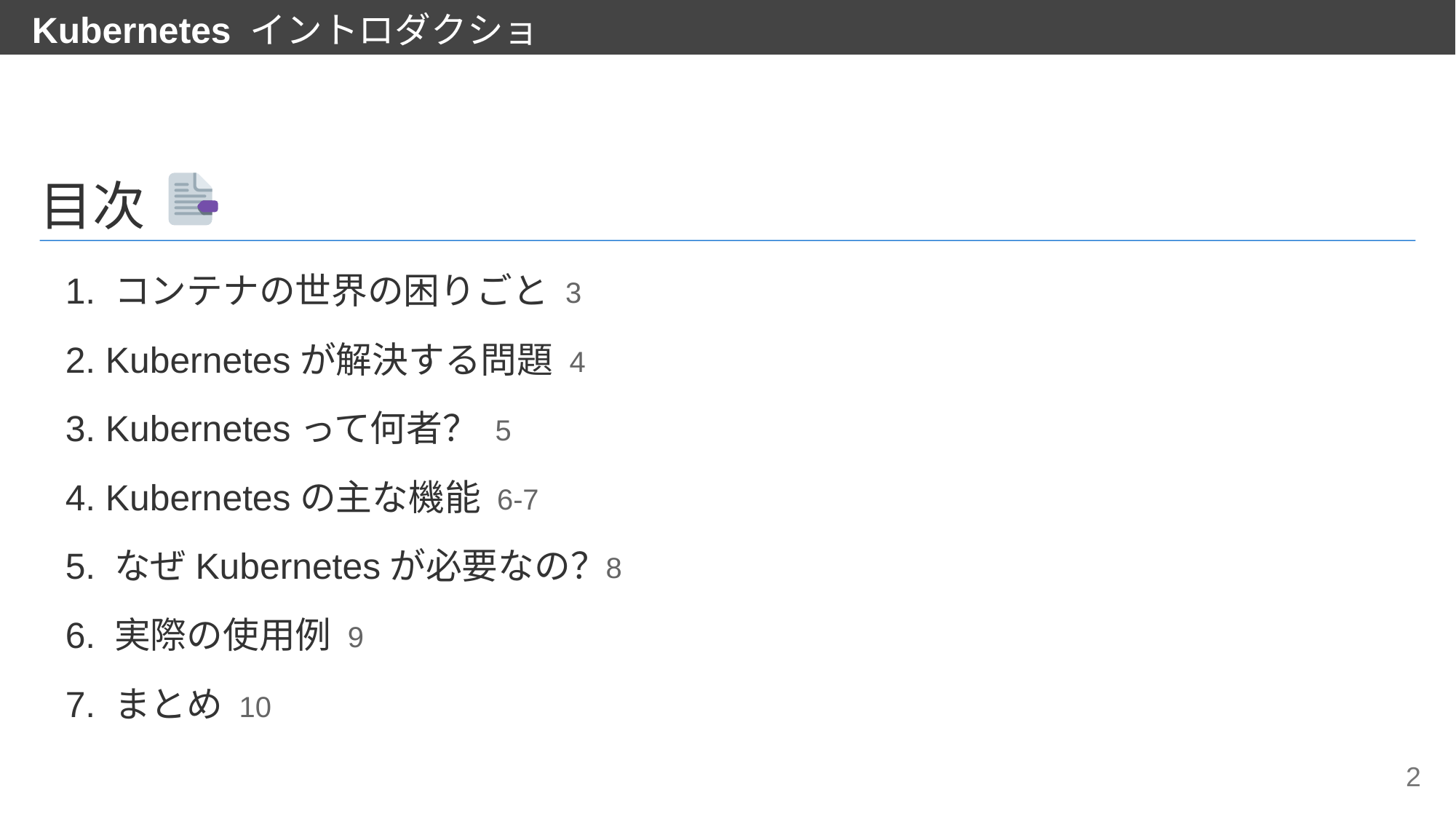

Kubernetes イントロダクション

⽬次

1. コンテナの世界の困りごと
3
2. Kubernetesが解決する問題
4
3. Kubernetesって何者？
5
4. Kubernetesの主な機能
6-7
5. なぜKubernetesが必要なの？
8
6. 実際の使⽤例
9
7. まとめ
10
2